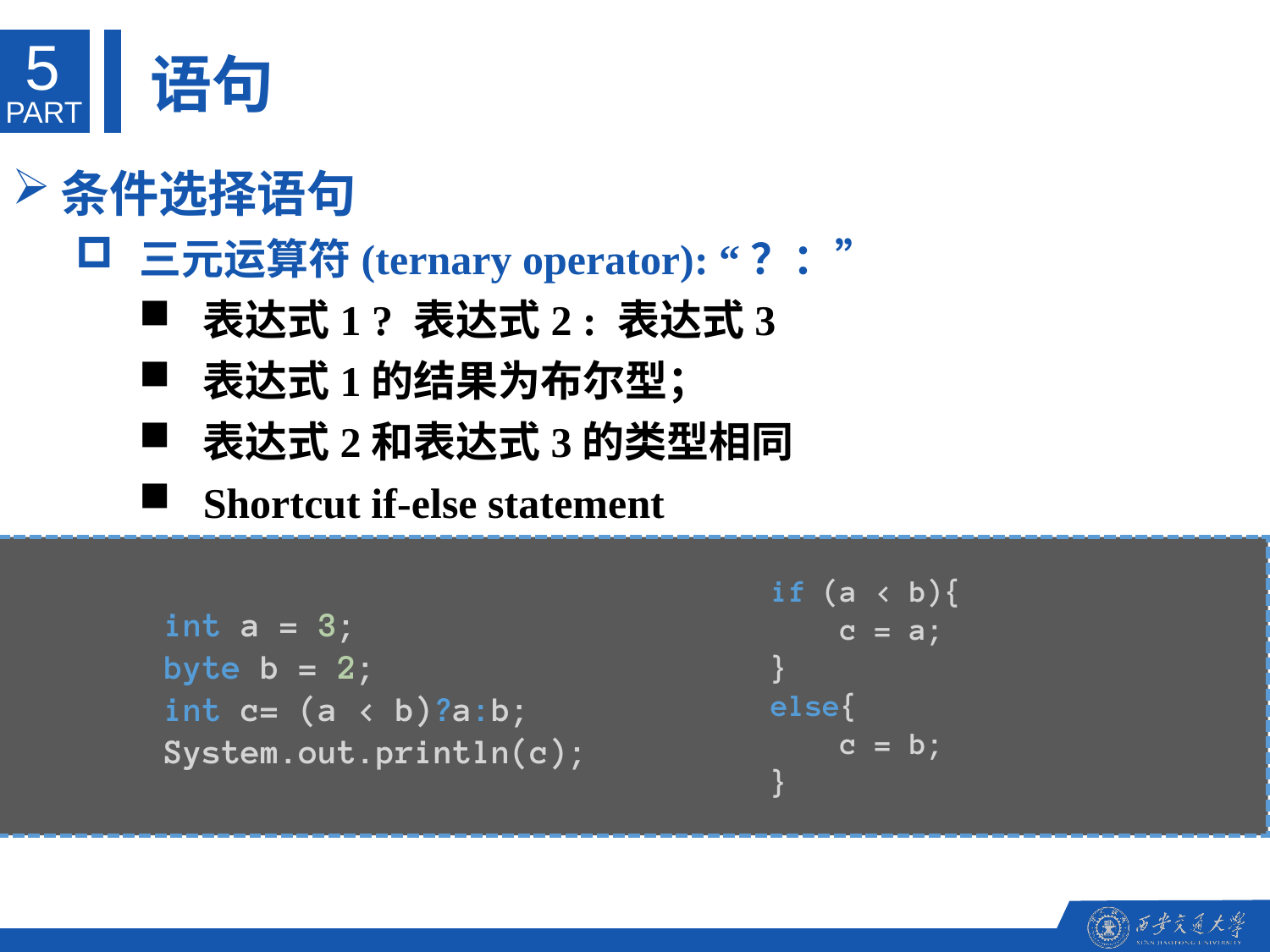

5
语句
PART
条件选择语句
三元运算符(ternary operator): “？：”
表达式1 ? 表达式2 : 表达式3
表达式1的结果为布尔型；
表达式2和表达式3的类型相同
Shortcut if-else statement

        int a = 3;
        byte b = 2;
        int c= (a < b)?a:b;
        System.out.println(c);
        if (a < b){
            c = a;
        }
        else{
            c = b;
        }